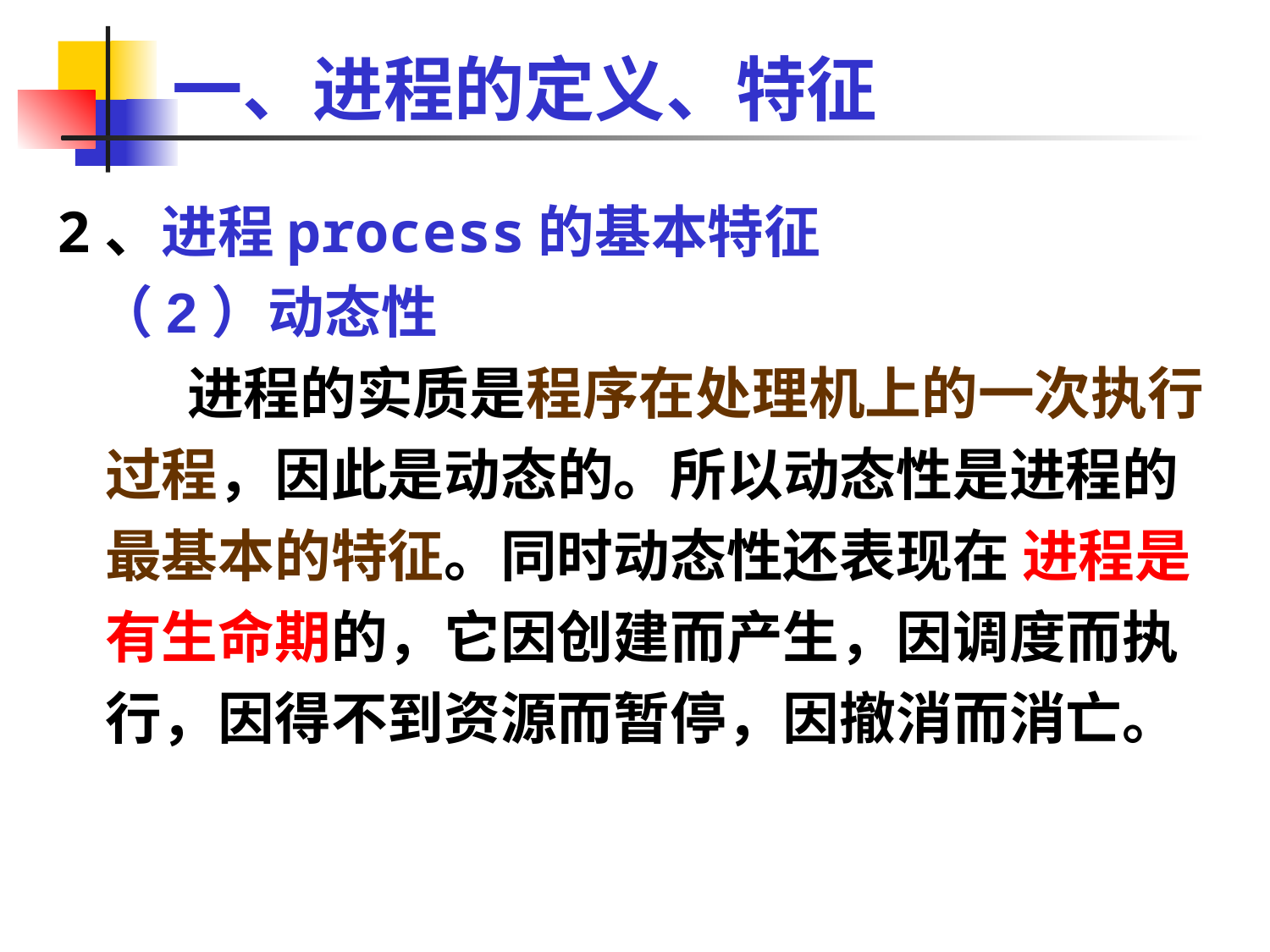

一、进程的定义、特征
2、进程process的基本特征
  （2）动态性
         进程的实质是程序在处理机上的一次执行过程，因此是动态的。所以动态性是进程的最基本的特征。同时动态性还表现在 进程是有生命期的，它因创建而产生，因调度而执行，因得不到资源而暂停，因撤消而消亡。